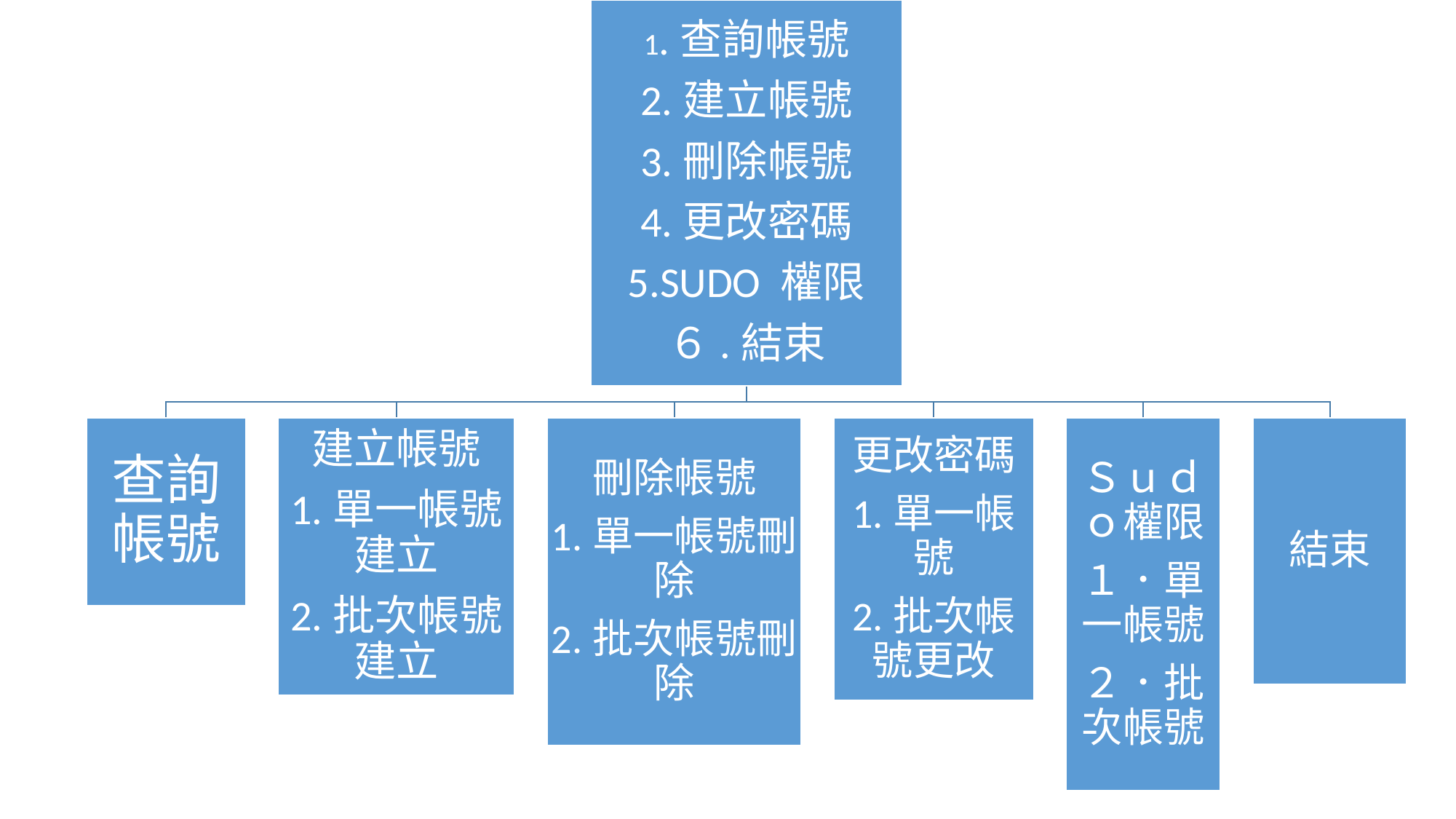

1.查詢帳號
2.建立帳號
3.刪除帳號
4.更改密碼
5.SUDO 權限
６.結束
查詢帳號
建立帳號
1.單一帳號建立
2.批次帳號建立
刪除帳號
1.單一帳號刪除
2.批次帳號刪除
更改密碼
1.單一帳號
2.批次帳號更改
Ｓｕｄｏ權限
１．單一帳號
２．批次帳號
結束